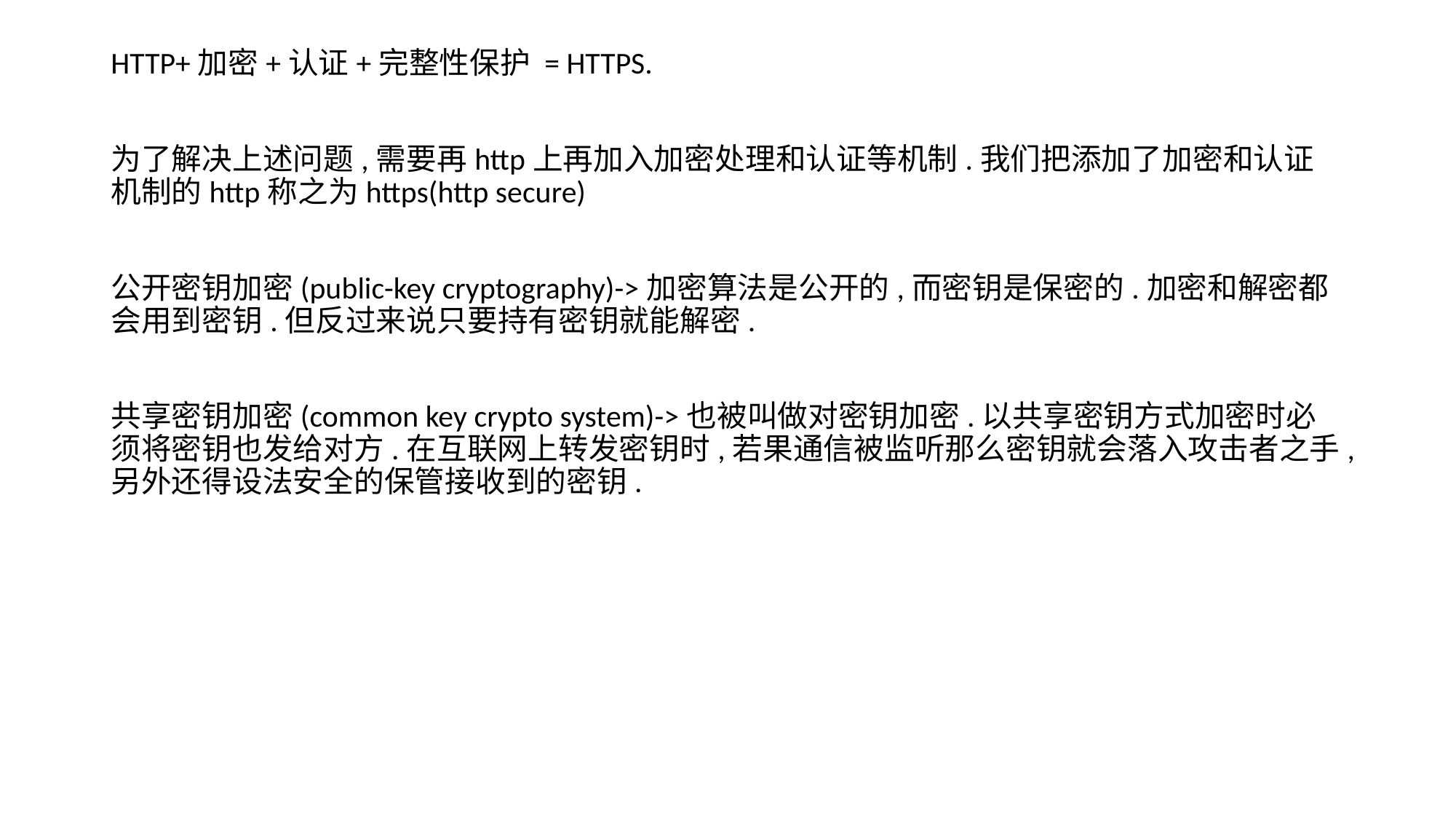

HTTP+加密+认证+完整性保护 = HTTPS.

为了解决上述问题,需要再http上再加入加密处理和认证等机制.我们把添加了加密和认证机制的http称之为https(http secure)

公开密钥加密(public-key cryptography)->加密算法是公开的,而密钥是保密的.加密和解密都会用到密钥.但反过来说只要持有密钥就能解密.

共享密钥加密(common key crypto system)->也被叫做对密钥加密.以共享密钥方式加密时必须将密钥也发给对方.在互联网上转发密钥时,若果通信被监听那么密钥就会落入攻击者之手,另外还得设法安全的保管接收到的密钥.